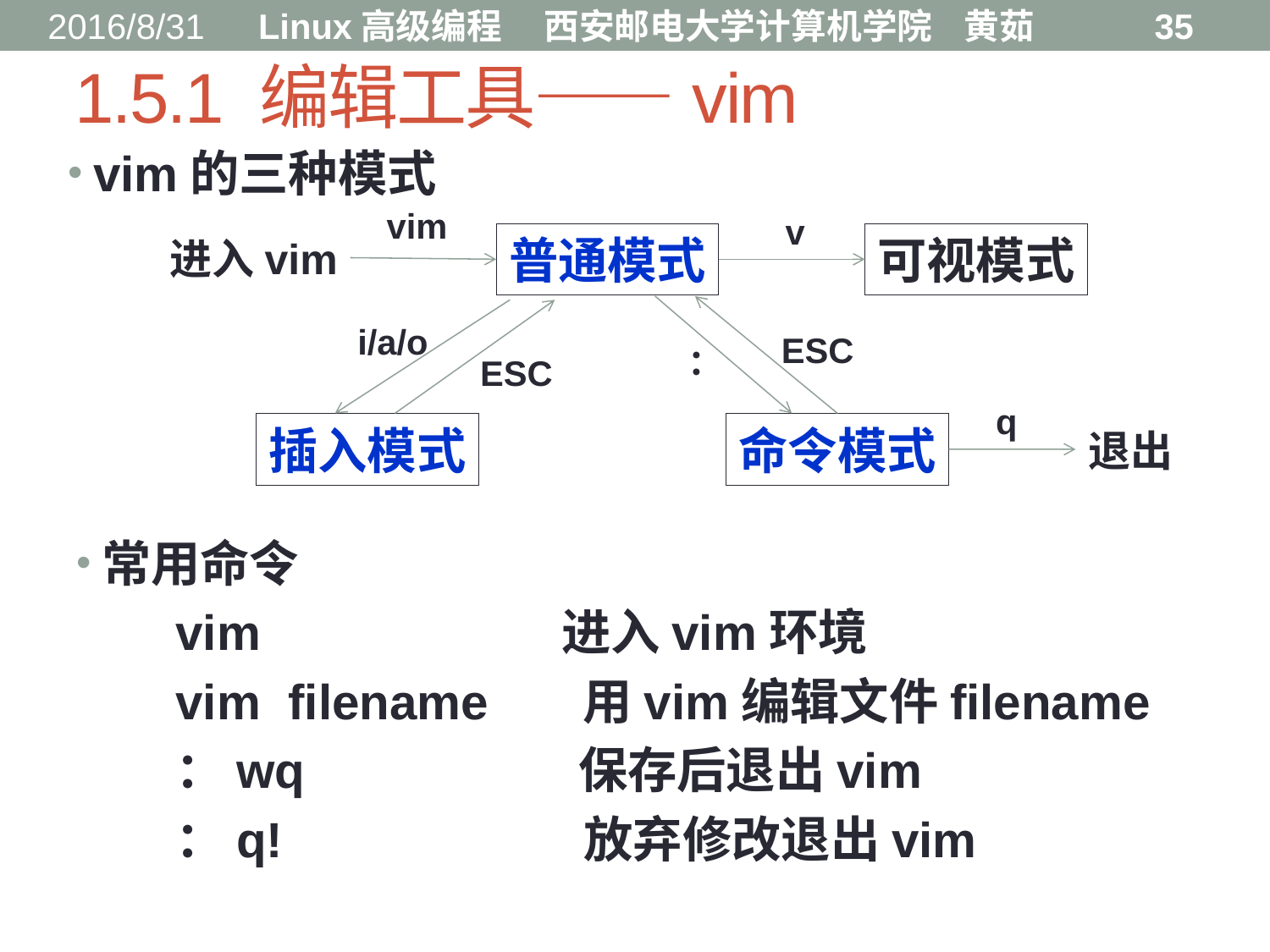

2016/8/31
Linux高级编程    西安邮电大学计算机学院   黄茹
35
# 1.5.1 编辑工具——vim
vim的三种模式
vim
v
普通模式
可视模式
进入vim
：
ESC
i/a/o
ESC
q
插入模式
命令模式
退出
常用命令
vim                     进入vim环境
vim  filename      用vim编辑文件filename
：wq                   保存后退出vim
：q!                     放弃修改退出vim